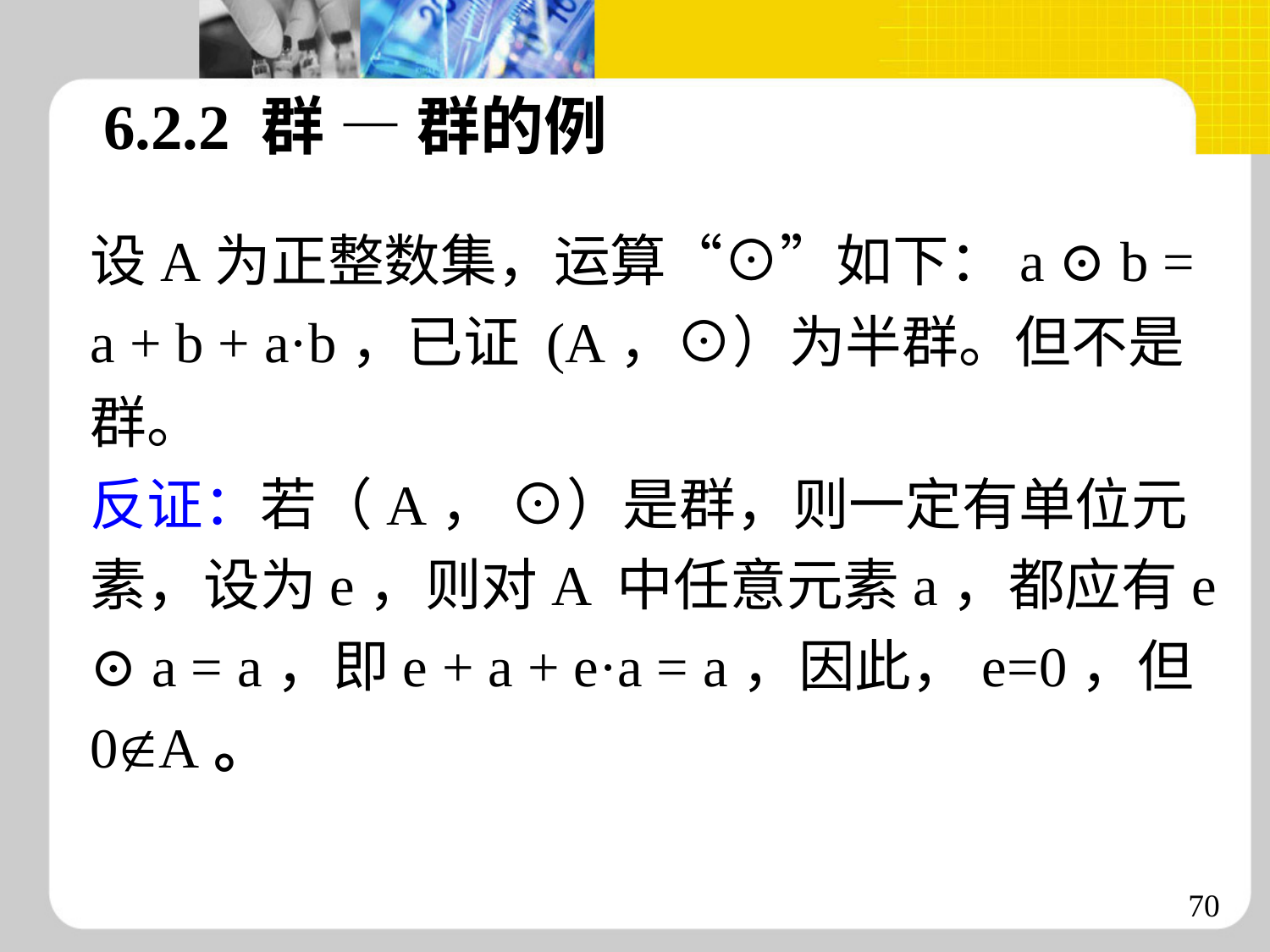

6.2.2 群 — 群的例
设A为正整数集，运算“⊙”如下：a ⊙ b = a + b + a·b，已证 (A，⊙）为半群。但不是群。
反证：若（A， ⊙）是群，则一定有单位元素，设为e，则对A 中任意元素a，都应有e ⊙ a = a，即e + a + e·a = a，因此，e=0，但0∉A。
70